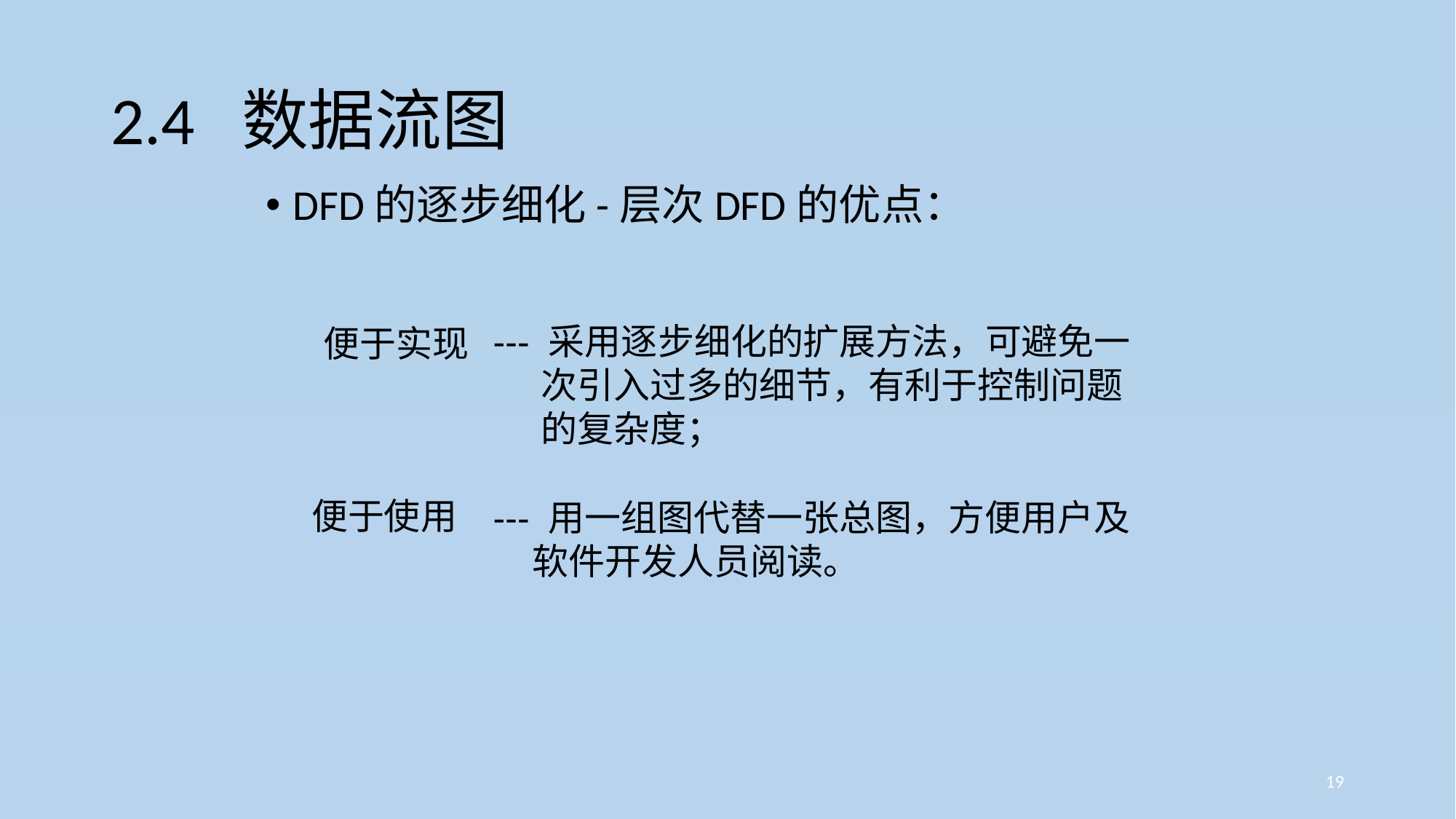

# 2.4  数据流图
DFD的逐步细化-层次DFD的优点：
 便于实现
 --- 采用逐步细化的扩展方法，可避免一
      次引入过多的细节，有利于控制问题
      的复杂度；
 --- 用一组图代替一张总图，方便用户及
     软件开发人员阅读。
便于使用
19